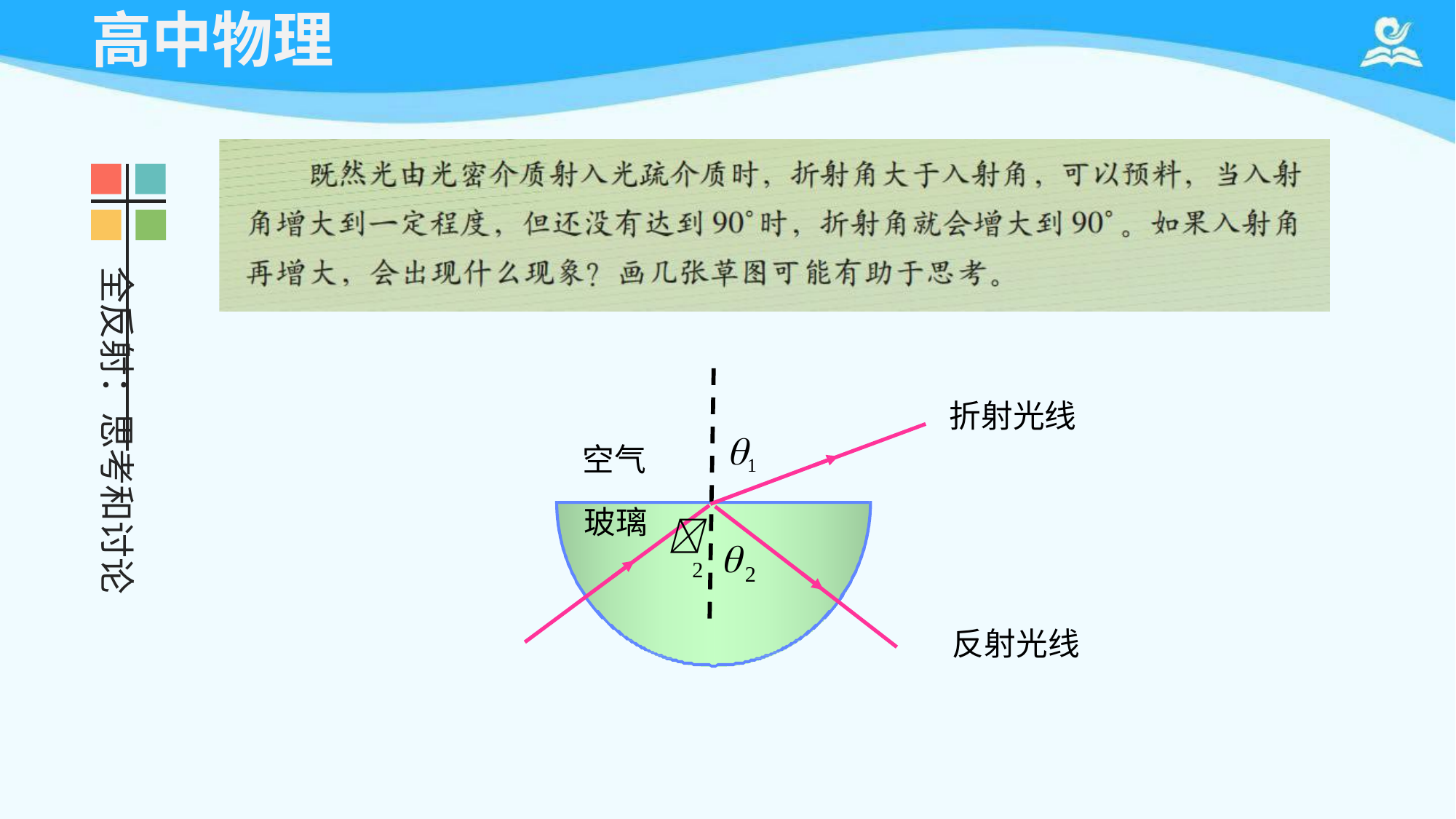

# 高中物理

全反射：思考和讨论

折射光线

θ1
空气

玻璃	θ
2
θ
2

反射光线